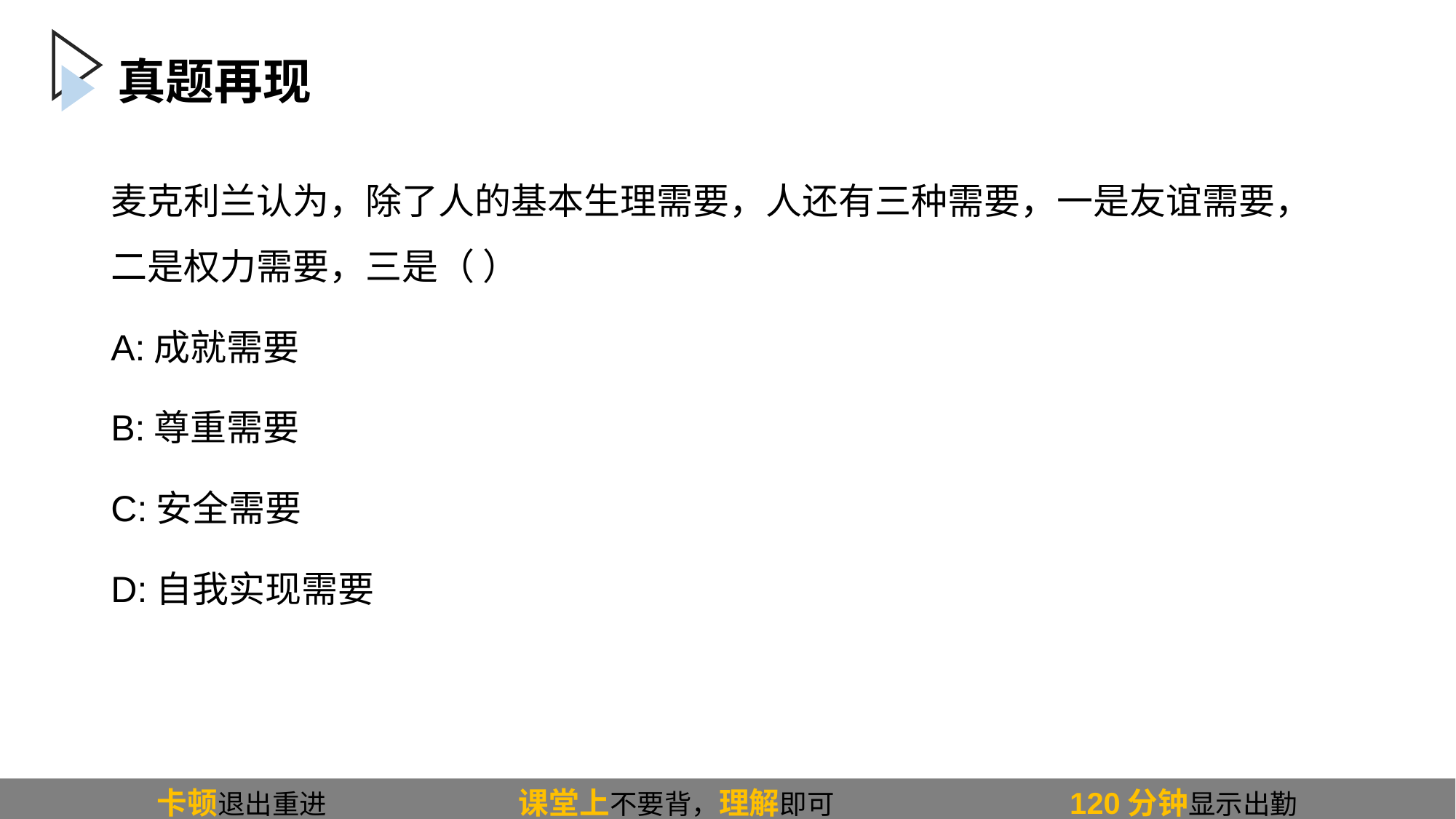

# 真题再现
麦克利兰认为，除了人的基本生理需要，人还有三种需要，一是友谊需要，二是权力需要，三是（ ）
A:成就需要
B:尊重需要
C:安全需要
D:自我实现需要